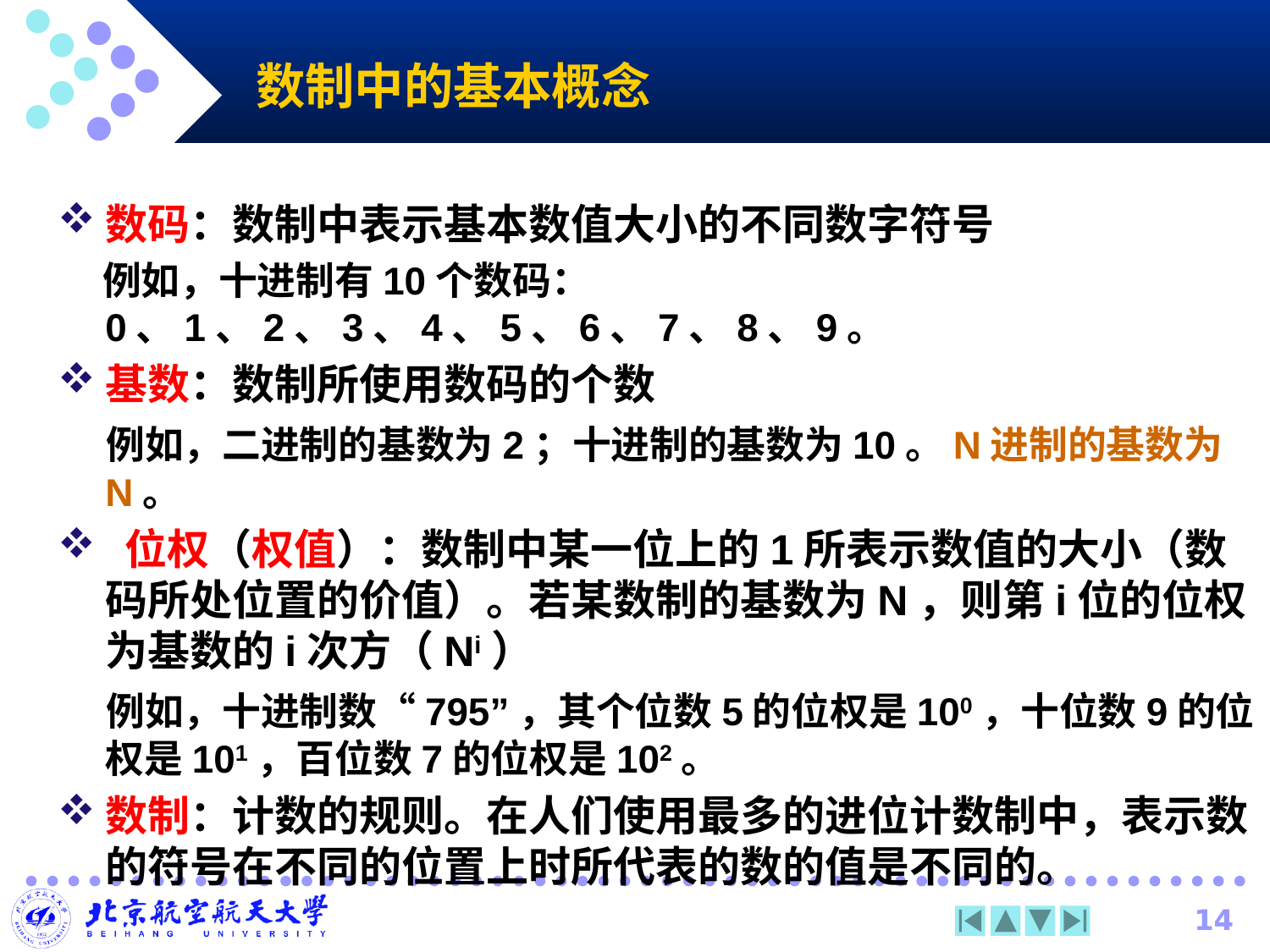

数制中的基本概念
数码：数制中表示基本数值大小的不同数字符号
    例如，十进制有10个数码：0、1、2、3、4、5、6、7、8、9。
基数：数制所使用数码的个数
    例如，二进制的基数为2；十进制的基数为10。N进制的基数为N。
 位权（权值）：数制中某一位上的1所表示数值的大小（数码所处位置的价值）。若某数制的基数为N，则第i位的位权为基数的i次方（Ni）
    例如，十进制数“795”，其个位数5的位权是100，十位数9的位权是101，百位数7的位权是102。
数制：计数的规则。在人们使用最多的进位计数制中，表示数的符号在不同的位置上时所代表的数的值是不同的。
14
14